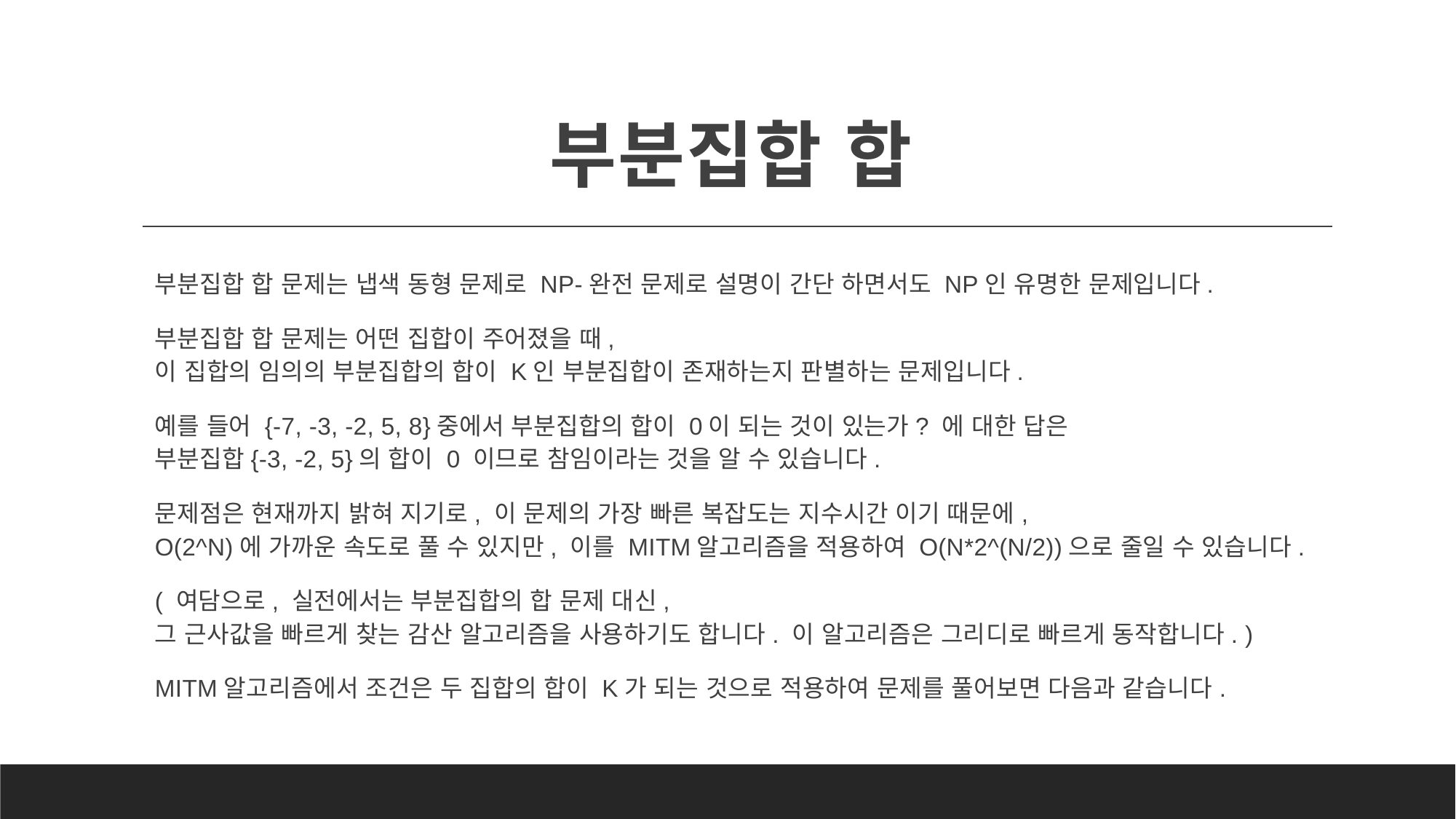

# 부분집합 합
부분집합 합 문제는 냅색 동형 문제로 NP-완전 문제로 설명이 간단 하면서도 NP인 유명한 문제입니다.
부분집합 합 문제는 어떤 집합이 주어졌을 때,
이 집합의 임의의 부분집합의 합이 K인 부분집합이 존재하는지 판별하는 문제입니다.
예를 들어 {-7, -3, -2, 5, 8}중에서 부분집합의 합이 0이 되는 것이 있는가? 에 대한 답은
부분집합{-3, -2, 5}의 합이 0 이므로 참임이라는 것을 알 수 있습니다.
문제점은 현재까지 밝혀 지기로, 이 문제의 가장 빠른 복잡도는 지수시간 이기 때문에,
O(2^N)에 가까운 속도로 풀 수 있지만, 이를 MITM알고리즘을 적용하여 O(N*2^(N/2))으로 줄일 수 있습니다.
( 여담으로, 실전에서는 부분집합의 합 문제 대신,
그 근사값을 빠르게 찾는 감산 알고리즘을 사용하기도 합니다. 이 알고리즘은 그리디로 빠르게 동작합니다. )
MITM알고리즘에서 조건은 두 집합의 합이 K가 되는 것으로 적용하여 문제를 풀어보면 다음과 같습니다.